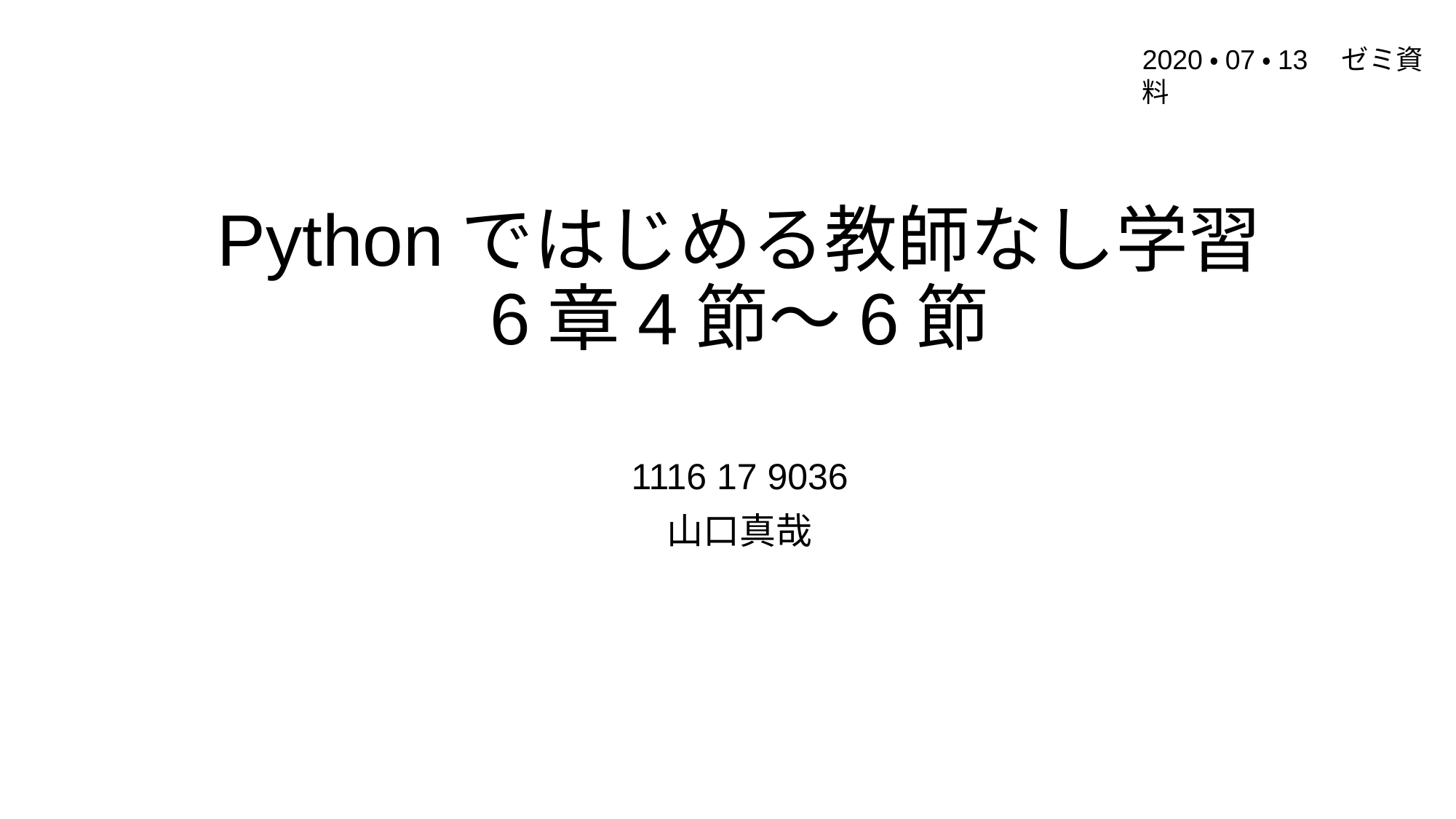

2020・07・13　ゼミ資料
# Pythonではじめる教師なし学習 6章4節～6節
1116 17 9036
山口真哉